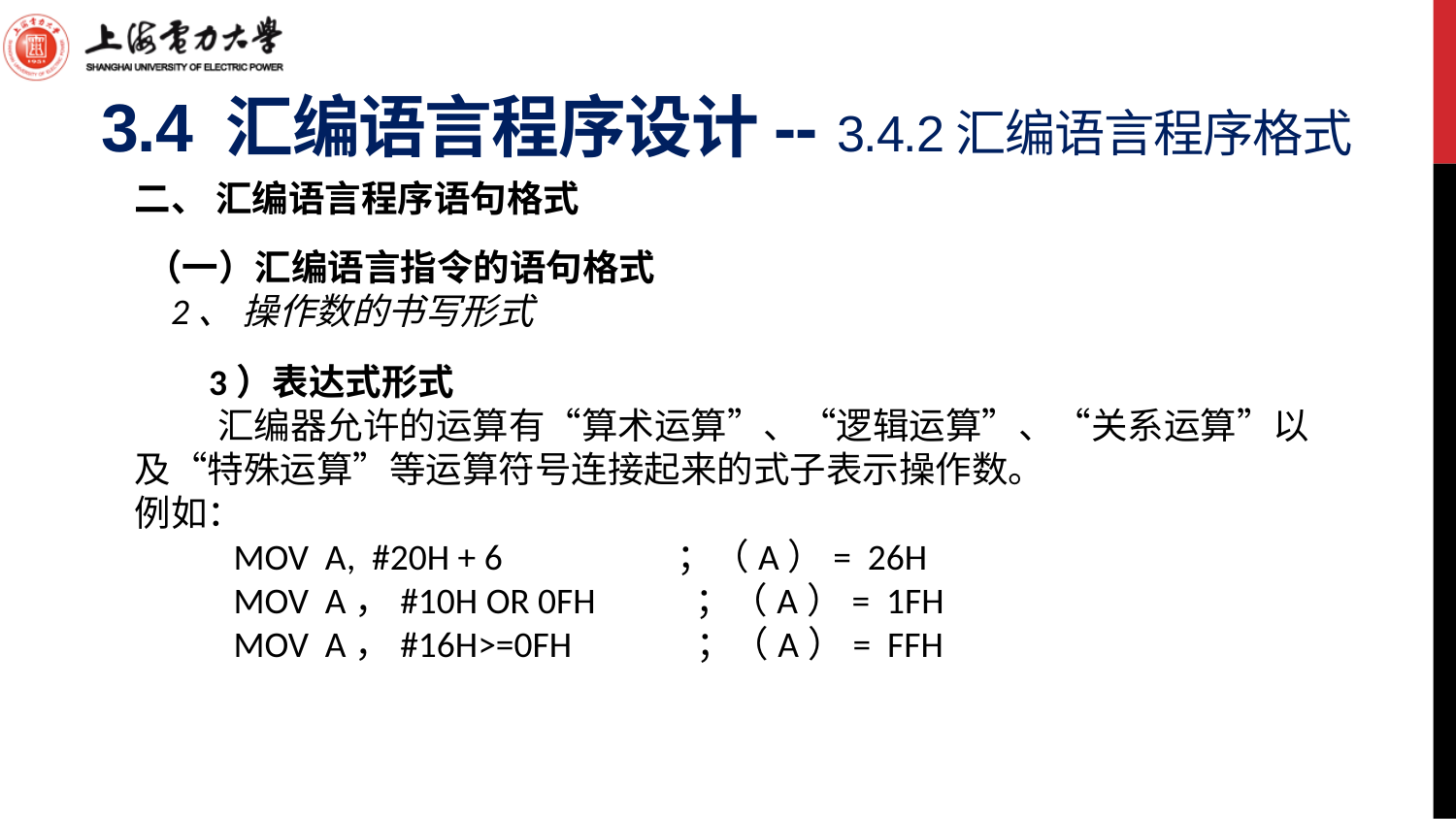

# 3.4 汇编语言程序设计-- 3.4.2汇编语言程序格式
二、 汇编语言程序语句格式

（一）汇编语言指令的语句格式
   2、 操作数的书写形式
         3）表达式形式
         汇编器允许的运算有“算术运算”、“逻辑运算”、“关系运算”以及“特殊运算”等运算符号连接起来的式子表示操作数。
例如：
            MOV  A,  #20H + 6                    ；（A）=  26H
            MOV  A，#10H OR 0FH           ；（A）=  1FH
            MOV  A，#16H>=0FH              ；（A）=  FFH